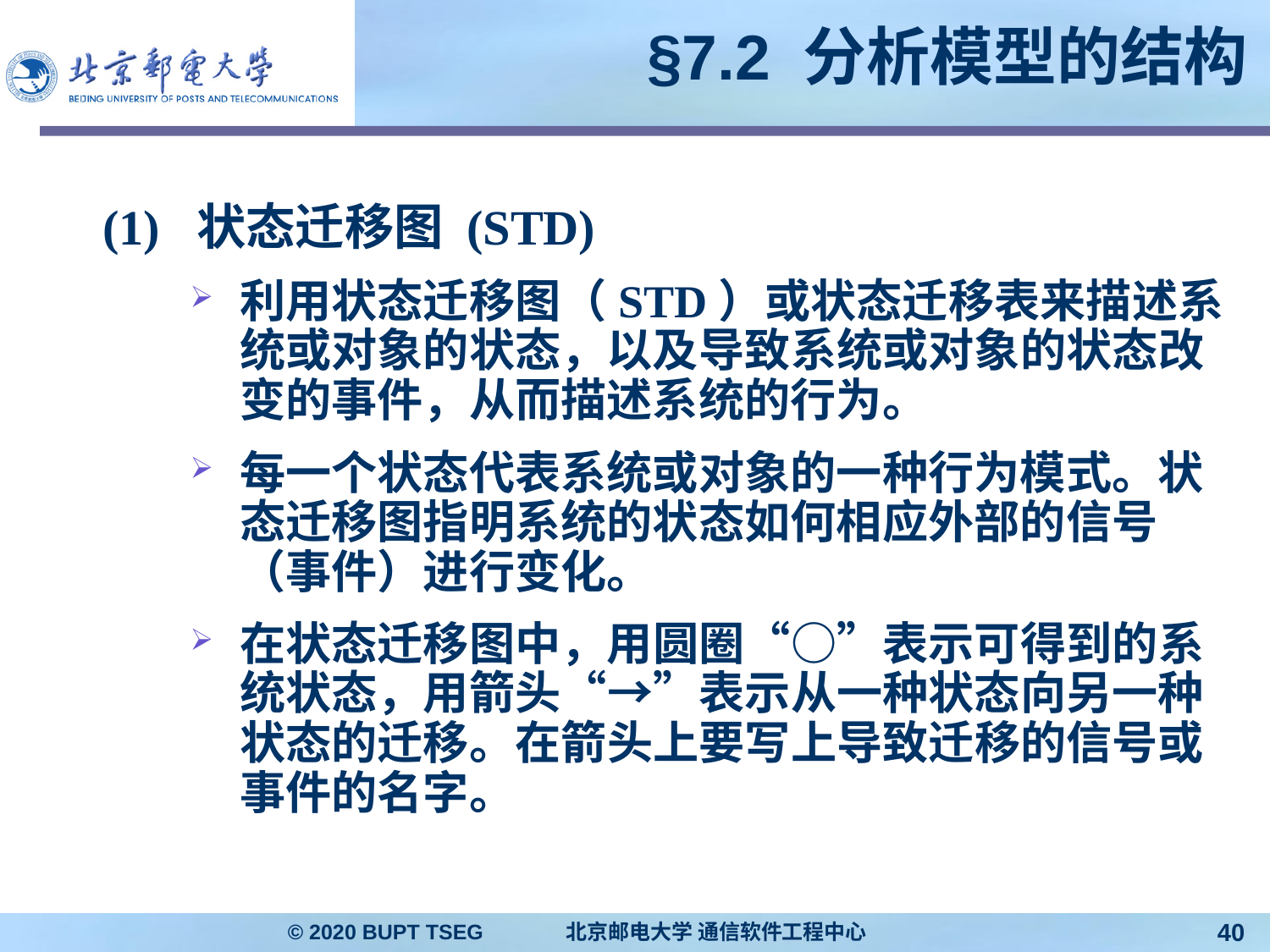

# §7.2 分析模型的结构
(1)  状态迁移图 (STD)
利用状态迁移图（STD）或状态迁移表来描述系统或对象的状态，以及导致系统或对象的状态改变的事件，从而描述系统的行为。
每一个状态代表系统或对象的一种行为模式。状态迁移图指明系统的状态如何相应外部的信号（事件）进行变化。
在状态迁移图中，用圆圈“○”表示可得到的系统状态，用箭头“→”表示从一种状态向另一种状态的迁移。在箭头上要写上导致迁移的信号或事件的名字。
© 2020 BUPT TSEG             北京邮电大学 通信软件工程中心